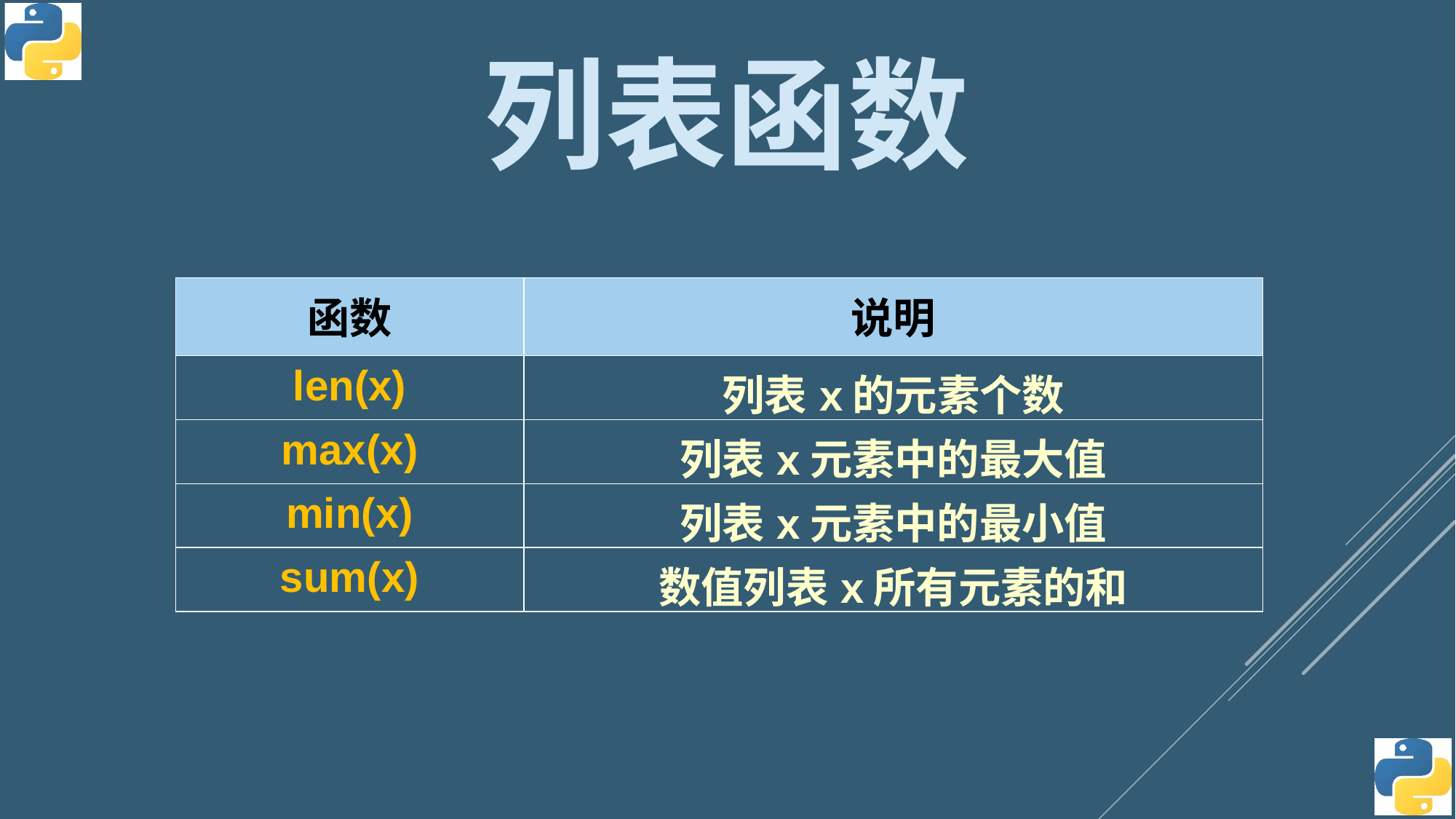

列表函数
| 函数 | 说明 |
| --- | --- |
| len(x) | 列表x的元素个数 |
| max(x) | 列表x元素中的最大值 |
| min(x) | 列表x元素中的最小值 |
| sum(x) | 数值列表x所有元素的和 |